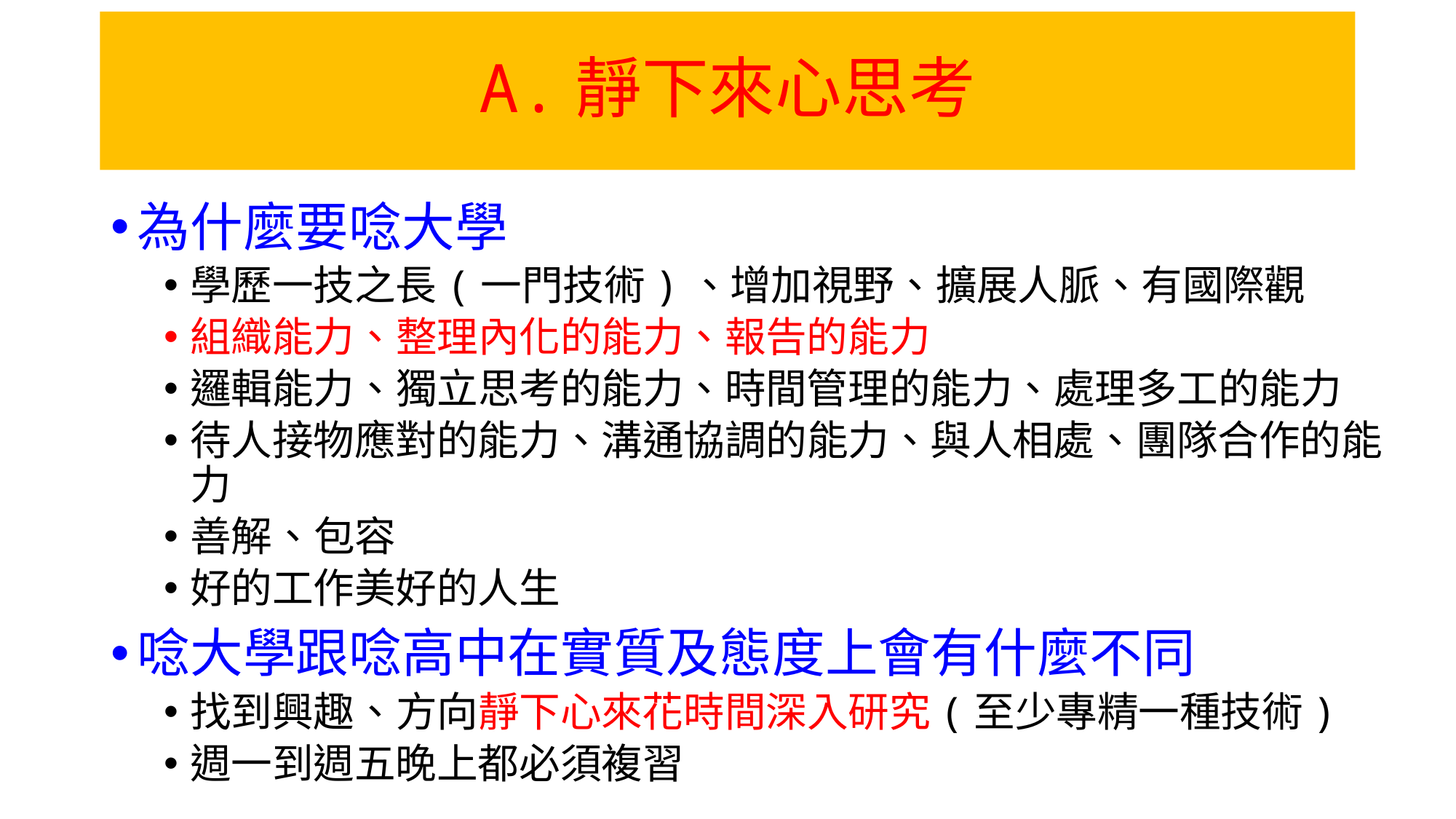

# A.靜下來心思考
為什麼要唸大學
學歷一技之長(一門技術)、增加視野、擴展人脈、有國際觀
組織能力、整理內化的能力、報告的能力
邏輯能力、獨立思考的能力、時間管理的能力、處理多工的能力
待人接物應對的能力、溝通協調的能力、與人相處、團隊合作的能力
善解、包容
好的工作美好的人生
唸大學跟唸高中在實質及態度上會有什麼不同
找到興趣、方向靜下心來花時間深入研究(至少專精一種技術)
週一到週五晚上都必須複習